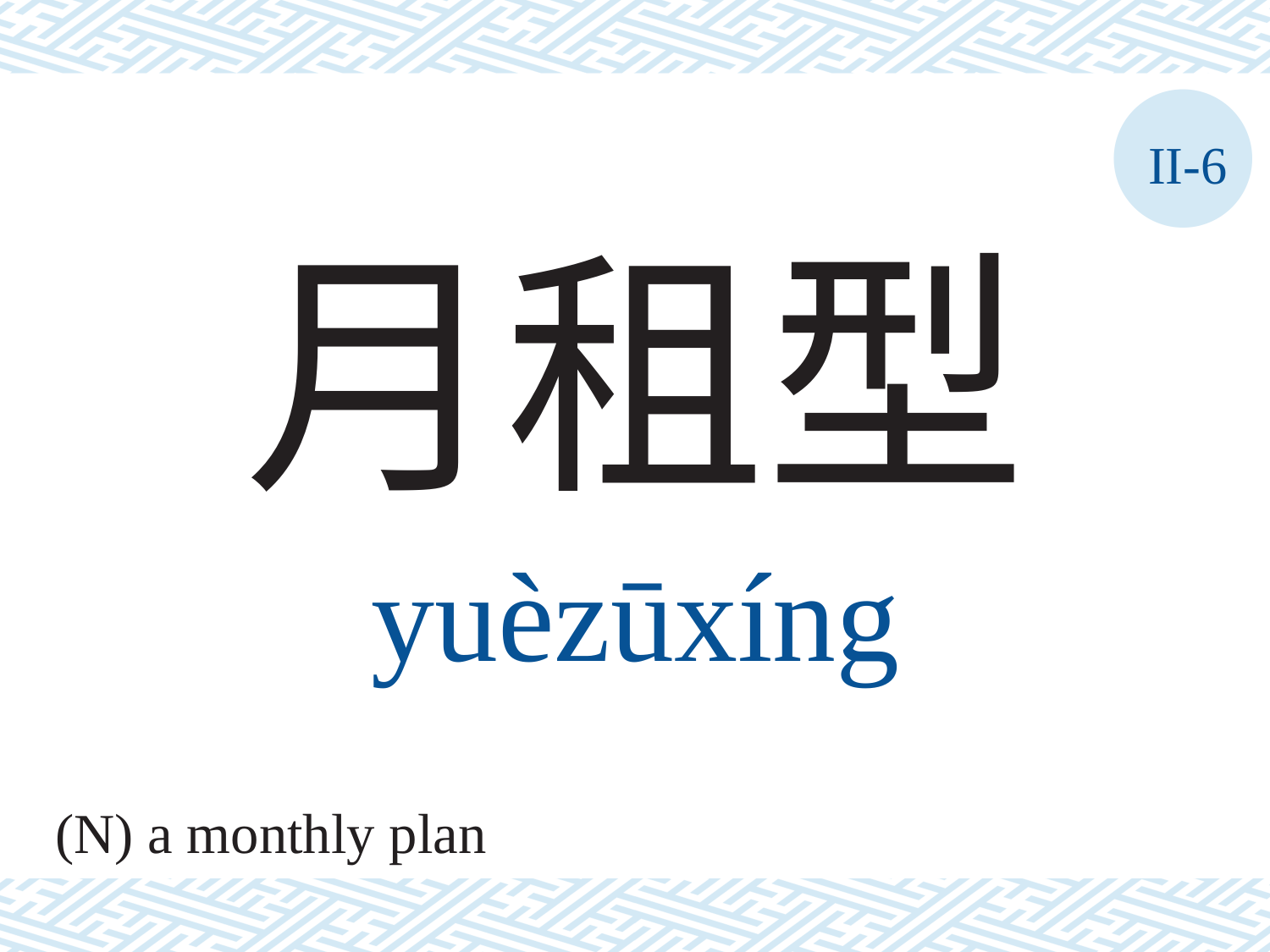

II-6
月租型
yuèzūxíng
(N) a monthly plan